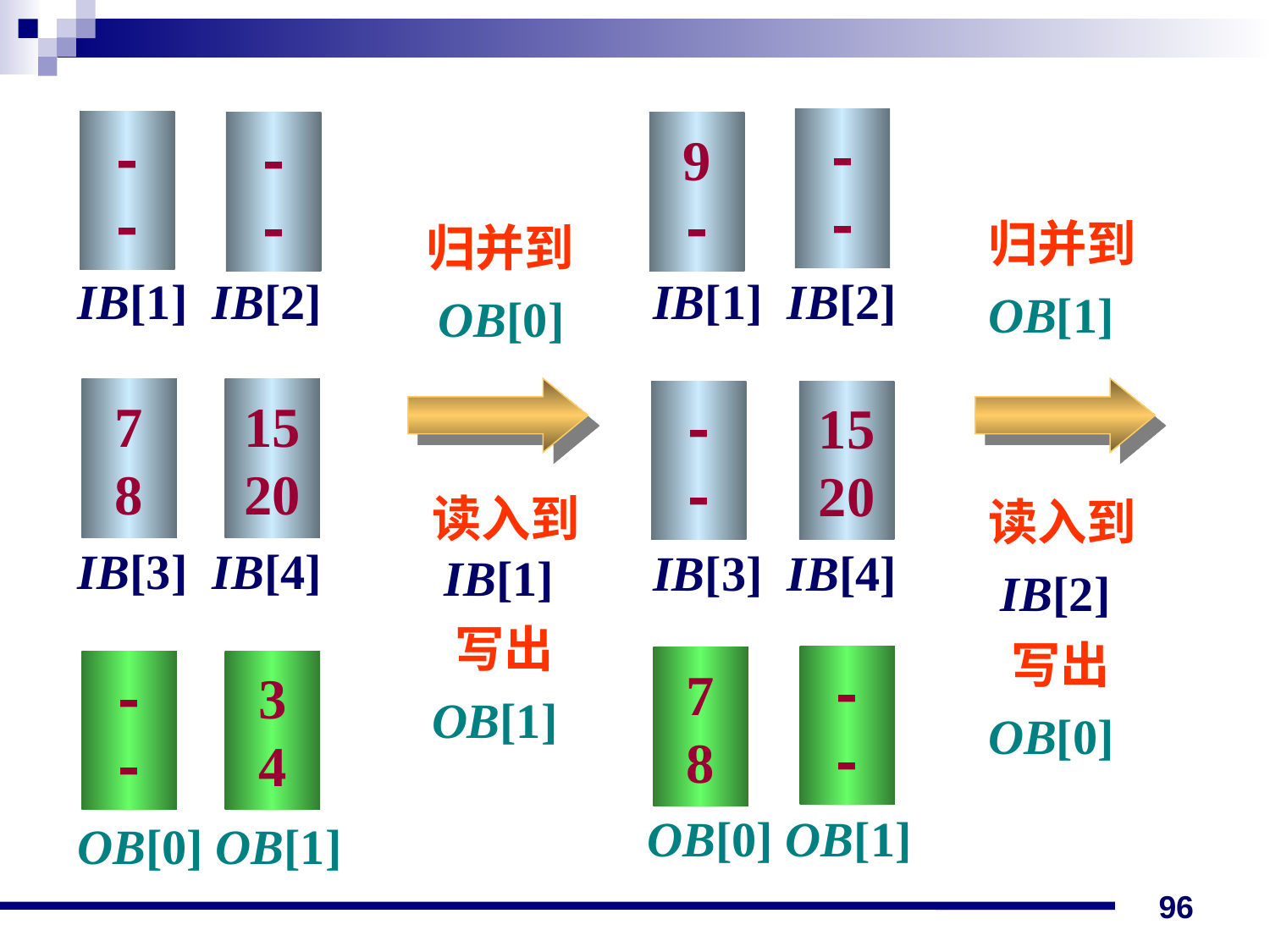

-
-
-
-
-
-
9
-
归并到
OB[1]
归并到
 OB[0]
IB[1]  IB[2]
IB[1]  IB[2]

7
8
15
20
-
-
15
20
读入到
 IB[2]
 写出
OB[0]
读入到
 IB[1]
 写出
OB[1]
IB[3]  IB[4]
IB[3]  IB[4]
-
-
7
8
-
-
3
4
OB[0] OB[1]
OB[0] OB[1]
96